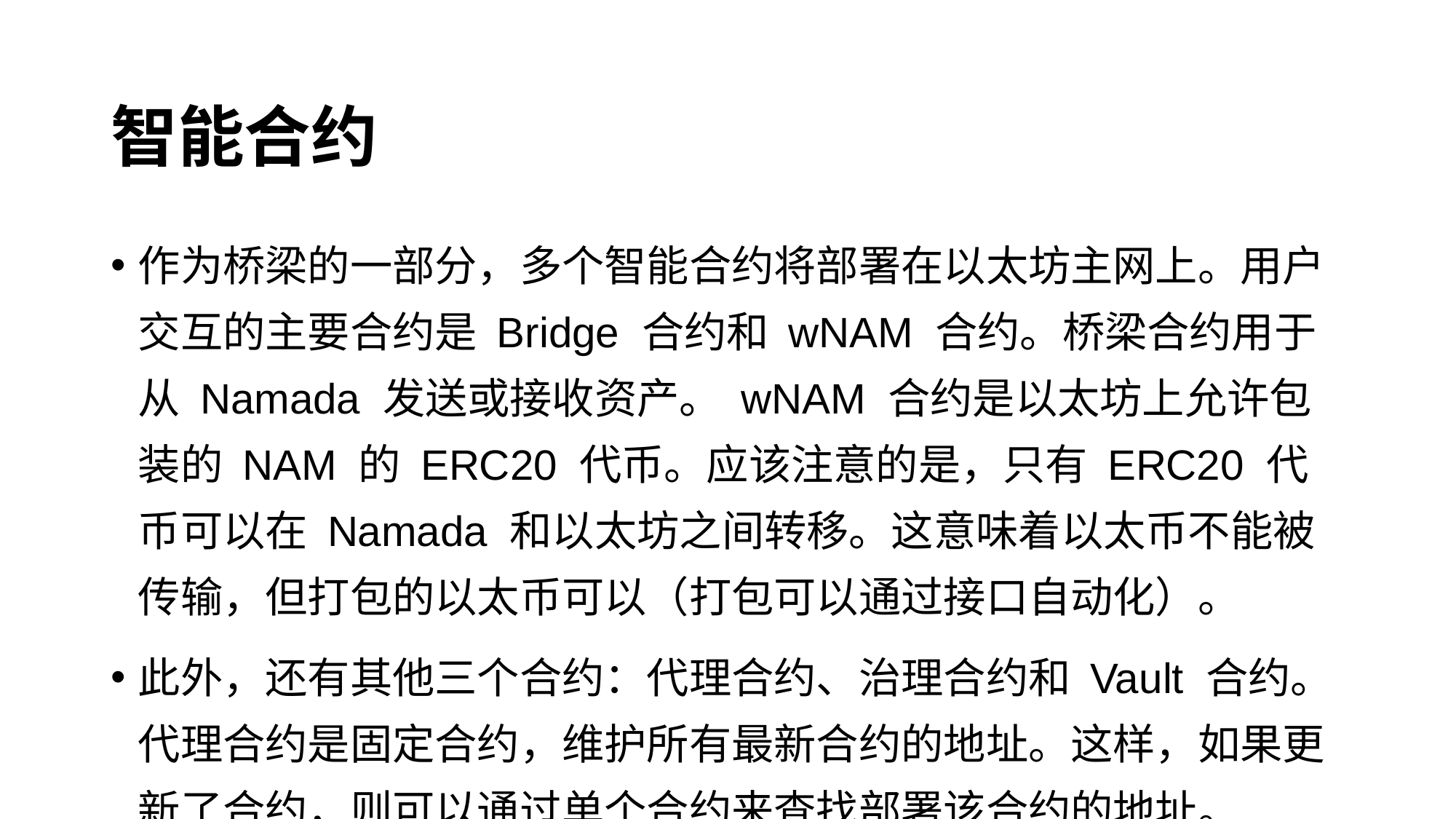

# 智能合约
作为桥梁的一部分，多个智能合约将部署在以太坊主网上。用户交互的主要合约是 Bridge 合约和 wNAM 合约。桥梁合约用于从 Namada 发送或接收资产。 wNAM 合约是以太坊上允许包装的 NAM 的 ERC20 代币。应该注意的是，只有 ERC20 代币可以在 Namada 和以太坊之间转移。这意味着以太币不能被传输，但打包的以太币可以（打包可以通过接口自动化）。
此外，还有其他三个合约：代理合约、治理合约和 Vault 合约。代理合约是固定合约，维护所有最新合约的地址。这样，如果更新了合约，则可以通过单个合约来查找部署该合约的地址。